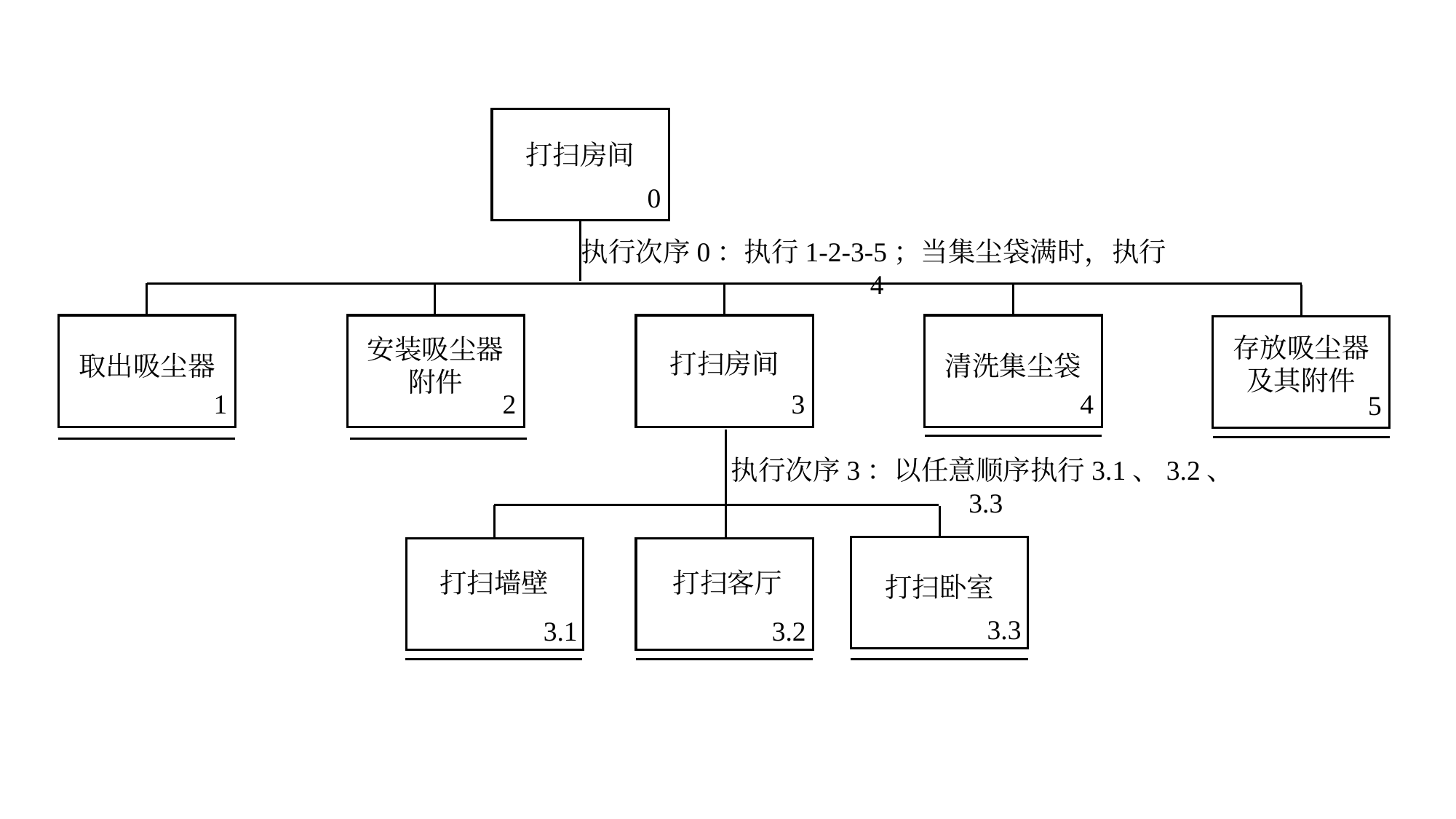

打扫房间
0
执行次序0：执行1-2-3-5；当集尘袋满时，执行4

取出吸尘器
1

安装吸尘器附件
2

打扫房间
3

清洗集尘袋
4

存放吸尘器及其附件
5
执行次序3：以任意顺序执行3.1、3.2、3.3

打扫卧室
3.3

打扫客厅
3.2

打扫墙壁
3.1